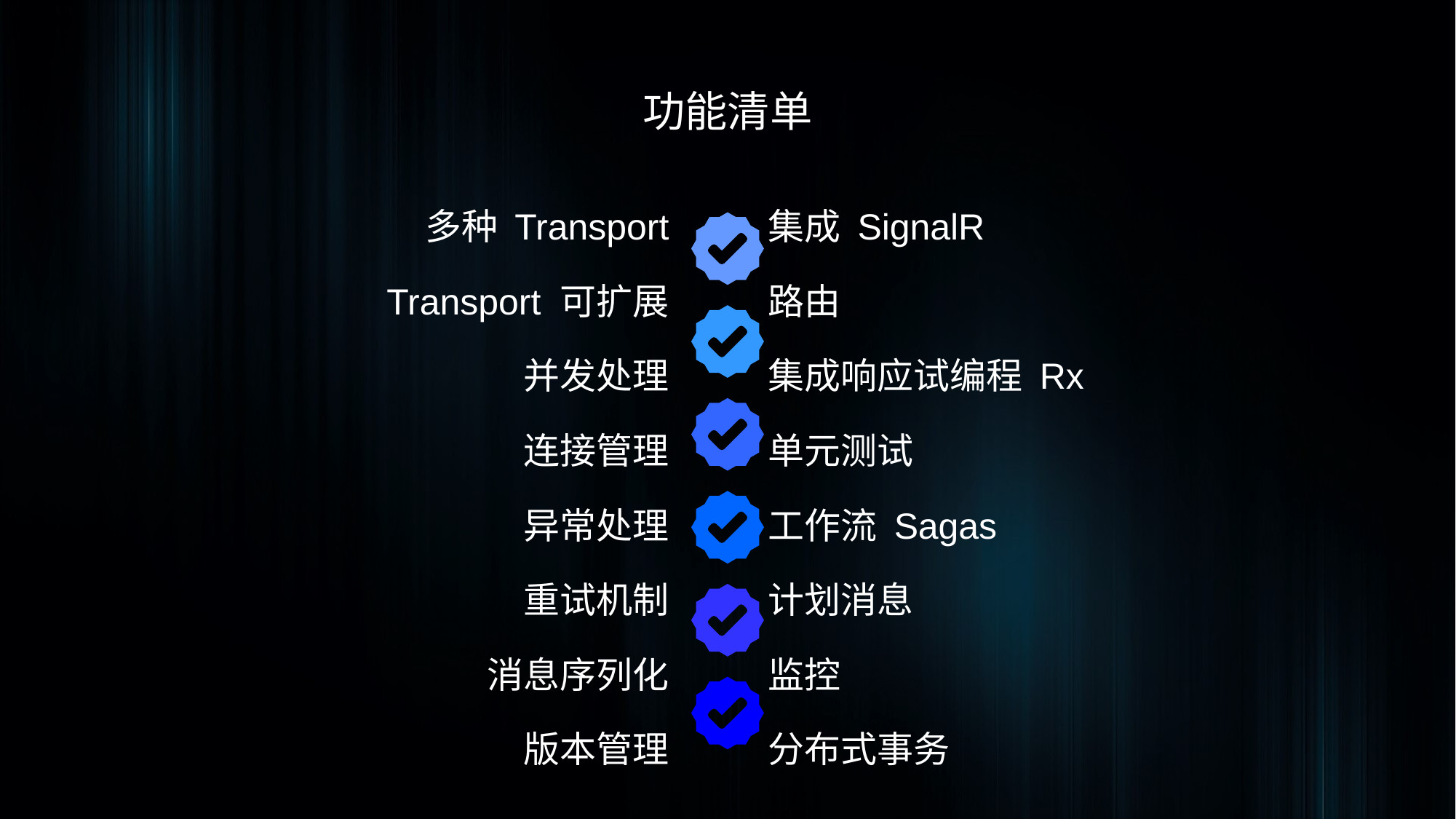

功能清单
多种 Transport
Transport 可扩展
并发处理
连接管理
异常处理
重试机制
消息序列化
版本管理
           集成 SignalR
           路由
           集成响应试编程 Rx
           单元测试
           工作流 Sagas
           计划消息
           监控
           分布式事务